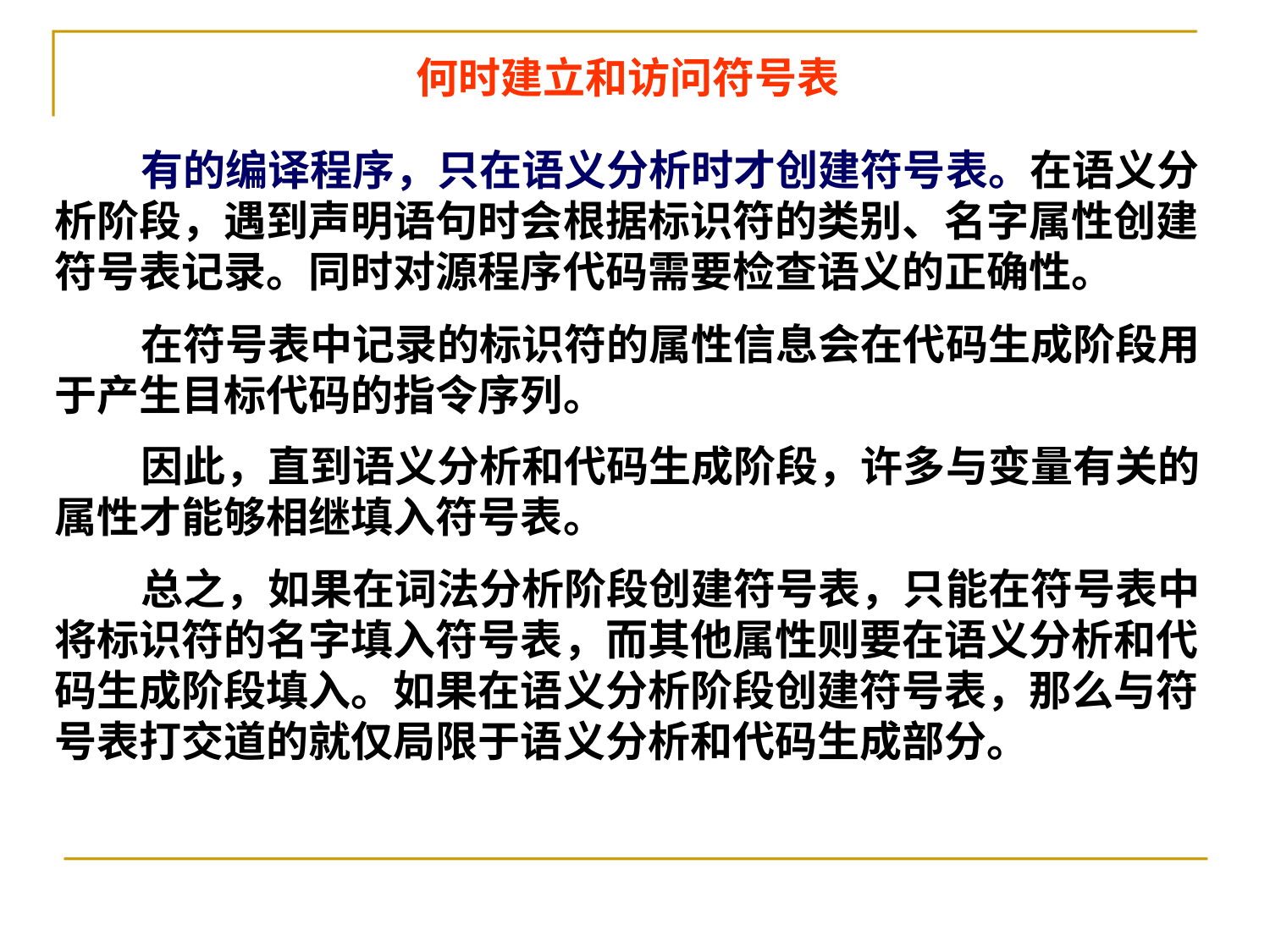

# 何时建立和访问符号表
        有的编译程序，只在语义分析时才创建符号表。在语义分析阶段，遇到声明语句时会根据标识符的类别、名字属性创建符号表记录。同时对源程序代码需要检查语义的正确性。
        在符号表中记录的标识符的属性信息会在代码生成阶段用于产生目标代码的指令序列。
        因此，直到语义分析和代码生成阶段，许多与变量有关的属性才能够相继填入符号表。
        总之，如果在词法分析阶段创建符号表，只能在符号表中将标识符的名字填入符号表，而其他属性则要在语义分析和代码生成阶段填入。如果在语义分析阶段创建符号表，那么与符号表打交道的就仅局限于语义分析和代码生成部分。